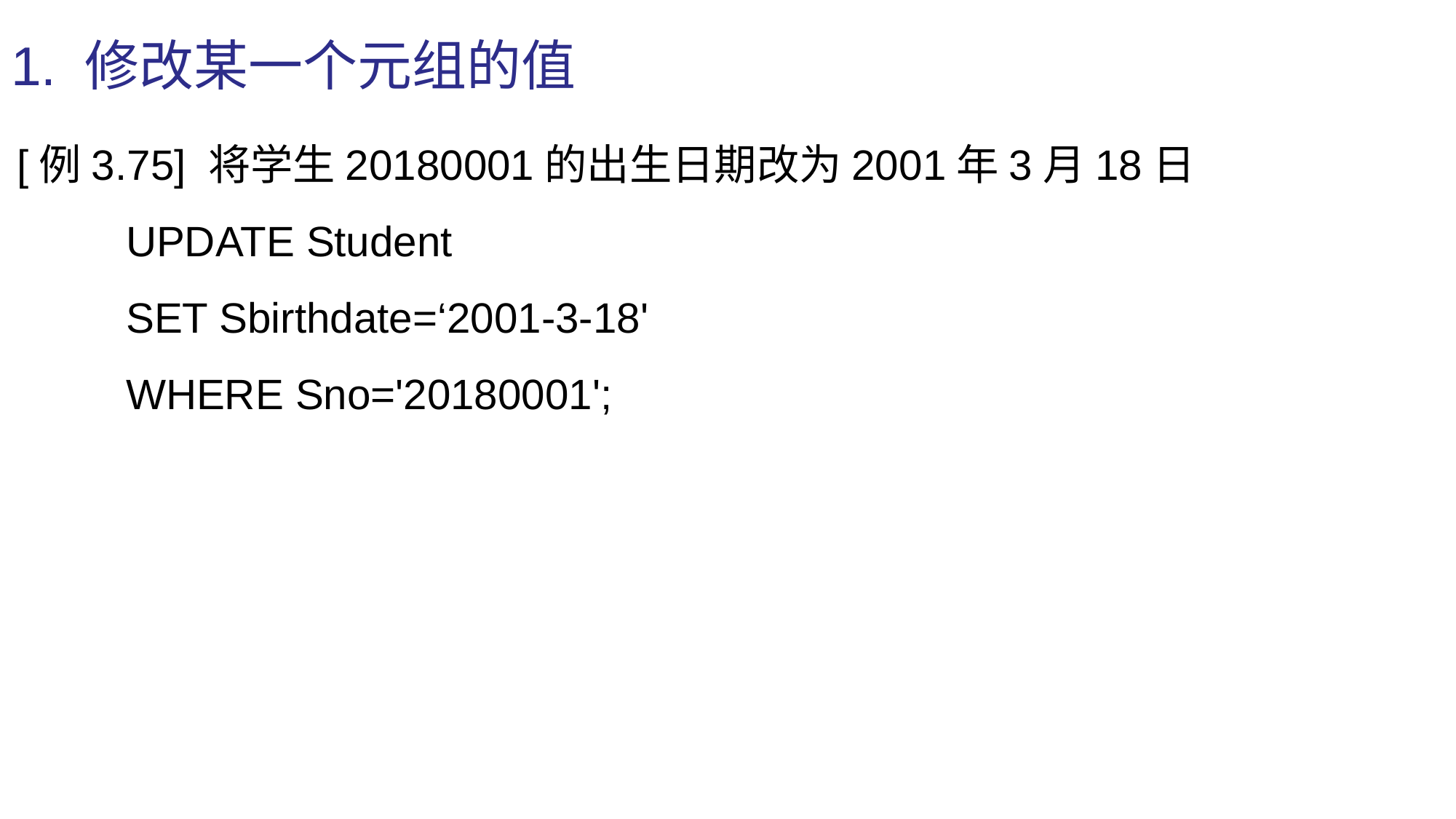

1. 修改某一个元组的值
[例3.75] 将学生20180001的出生日期改为2001年3月18日
	UPDATE Student
	SET Sbirthdate=‘2001-3-18'
	WHERE Sno='20180001';